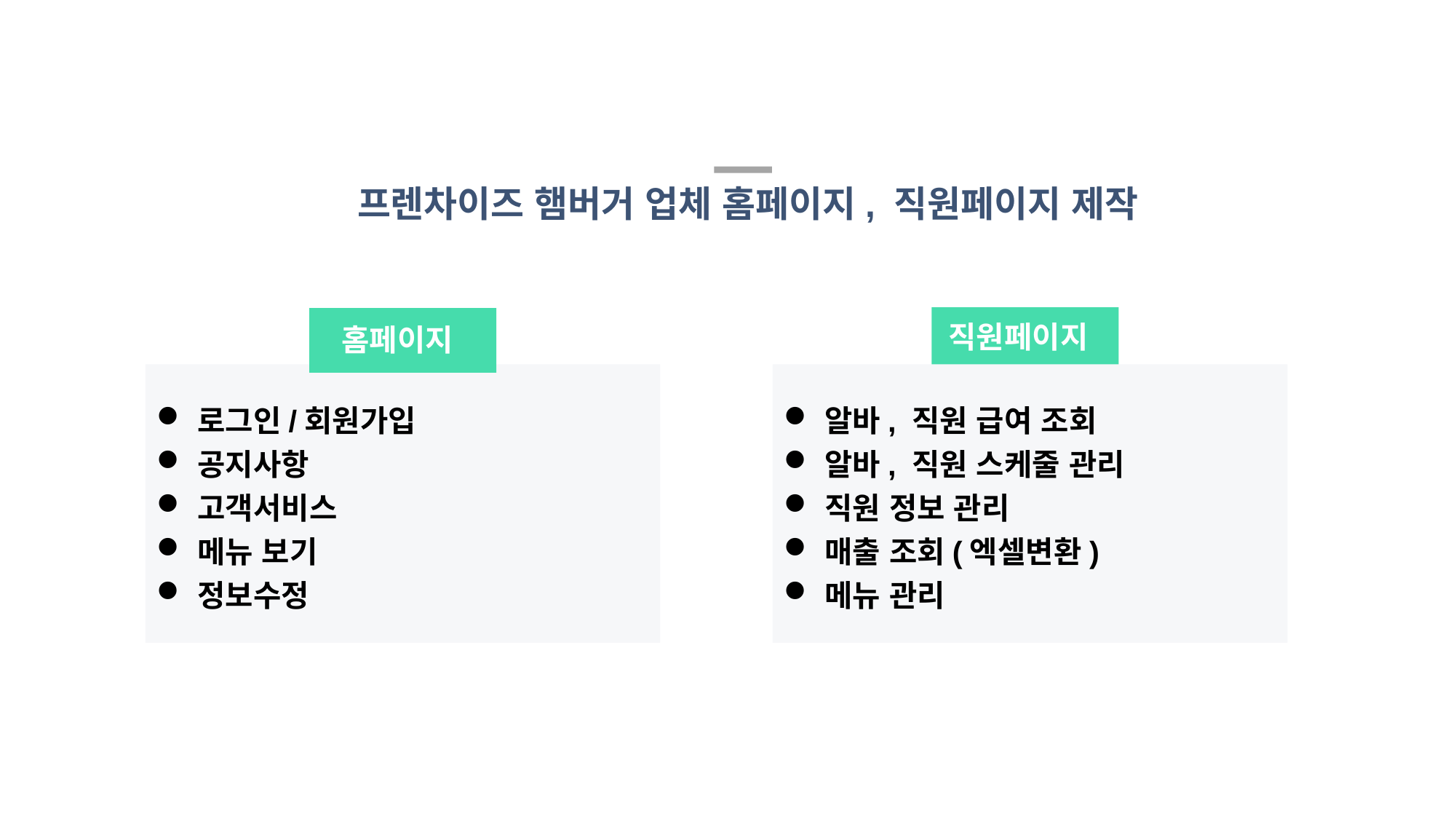

프렌차이즈 햄버거 업체 홈페이지, 직원페이지 제작

직원페이지
홈페이지
로그인/회원가입
공지사항
고객서비스
메뉴 보기
정보수정
알바, 직원 급여 조회
알바, 직원 스케줄 관리
직원 정보 관리
매출 조회(엑셀변환)
메뉴 관리